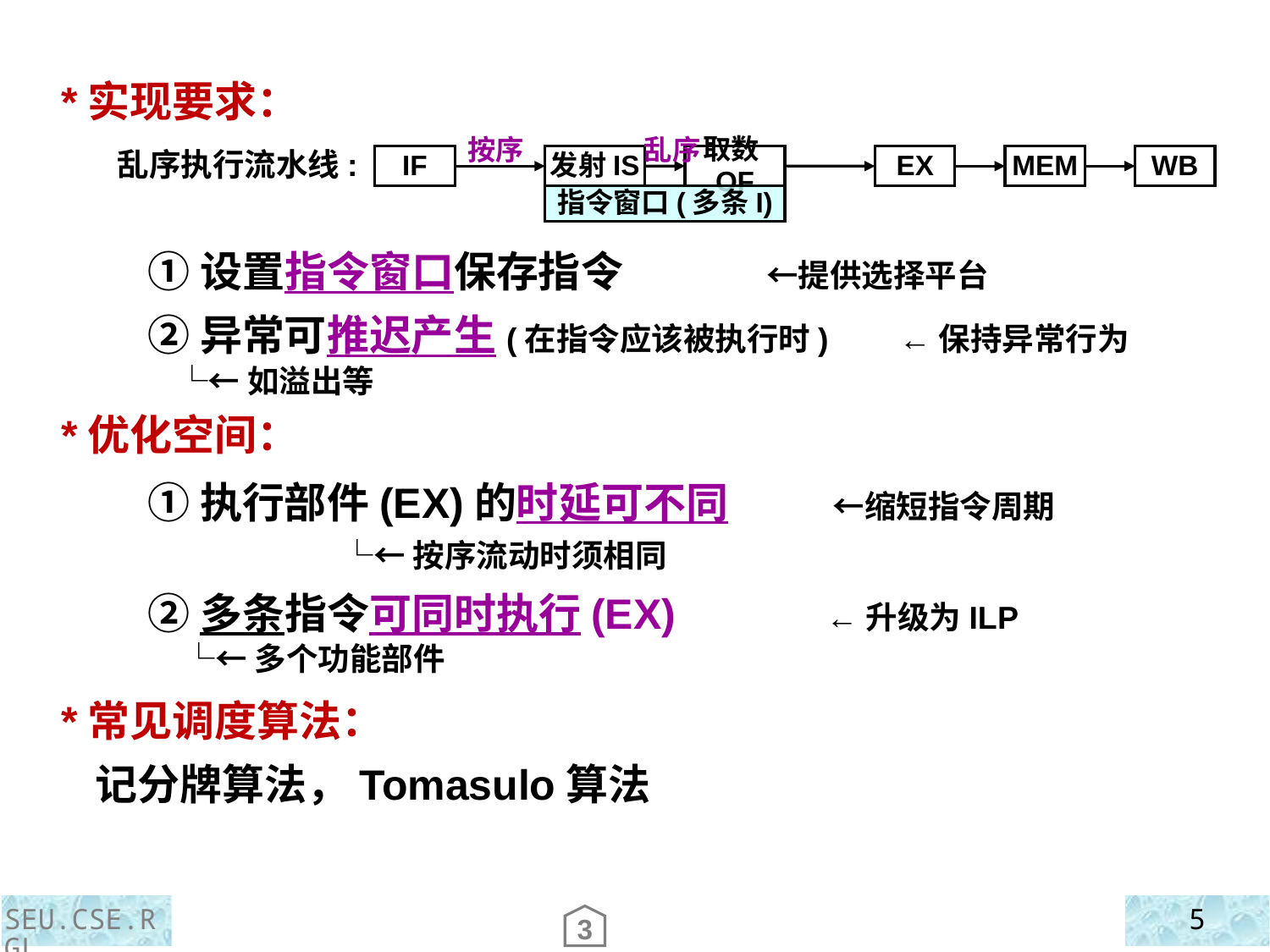

*实现要求：

  *优化空间：

  *常见调度算法：
按序                   乱序
取数OF
IF
发射IS
EX
MEM
WB
乱序执行流水线:
指令窗口(多条I)
①设置指令窗口保存指令                 ←提供选择平台
②异常可推迟产生(在指令应该被执行时)        ←保持异常行为
    └←如溢出等

①执行部件(EX)的时延可不同           ←缩短指令周期
                           └←按序流动时须相同
②多条指令可同时执行(EX)                 ←升级为ILP
     └←多个功能部件
     记分牌算法，Tomasulo算法
SEU.CSE.RGL
5
3